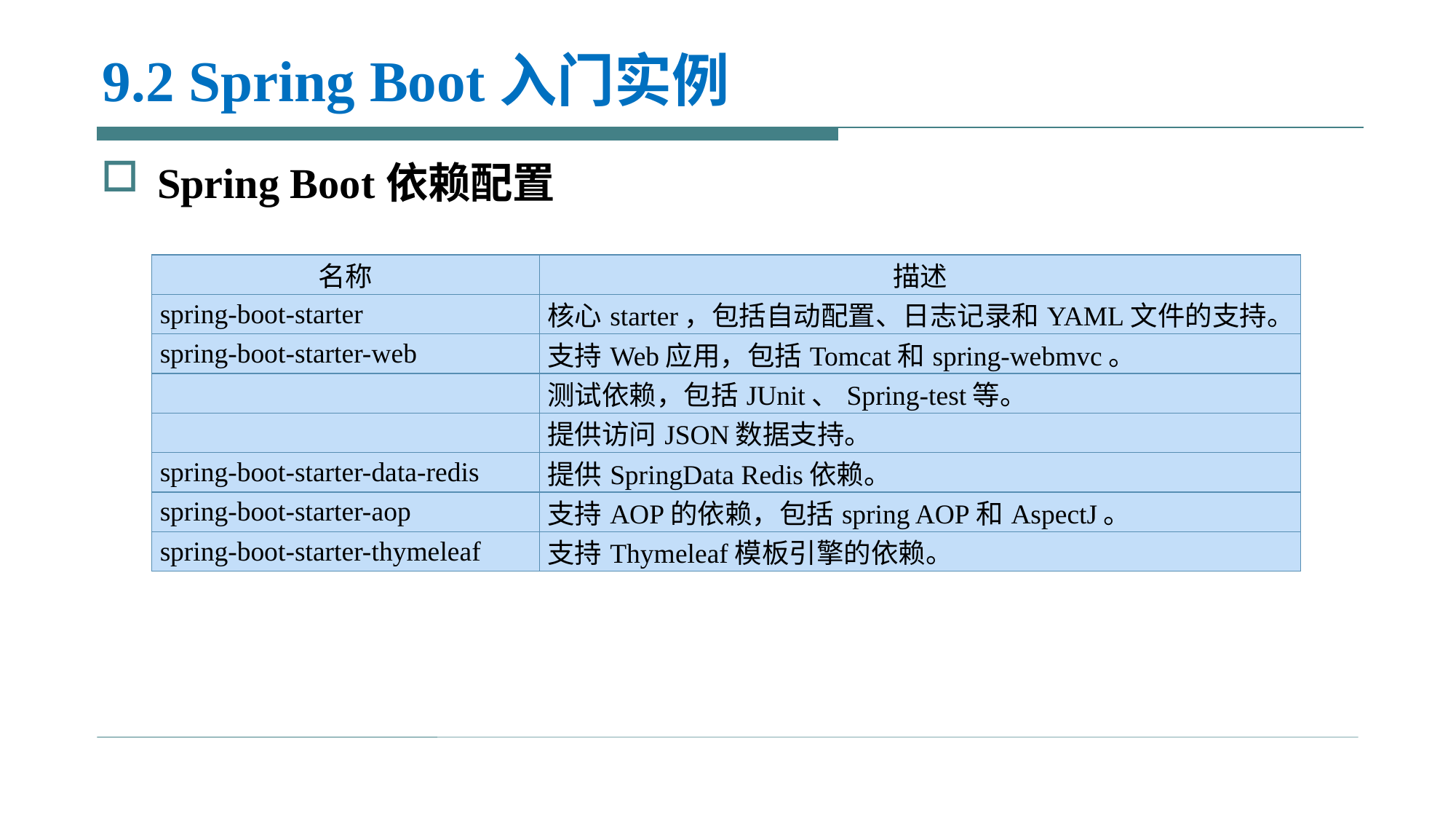

# 9.2 Spring Boot入门实例
Spring Boot依赖配置
| 名称 | 描述 |
| --- | --- |
| spring-boot-starter | 核心starter，包括自动配置、日志记录和YAML文件的支持。 |
| spring-boot-starter-web | 支持Web应用，包括Tomcat和spring-webmvc。 |
|  | 测试依赖，包括JUnit、Spring-test等。 |
|  | 提供访问JSON数据支持。 |
| spring-boot-starter-data-redis | 提供SpringData Redis依赖。 |
| spring-boot-starter-aop | 支持AOP的依赖，包括spring AOP和AspectJ。 |
| spring-boot-starter-thymeleaf | 支持Thymeleaf模板引擎的依赖。 |
10